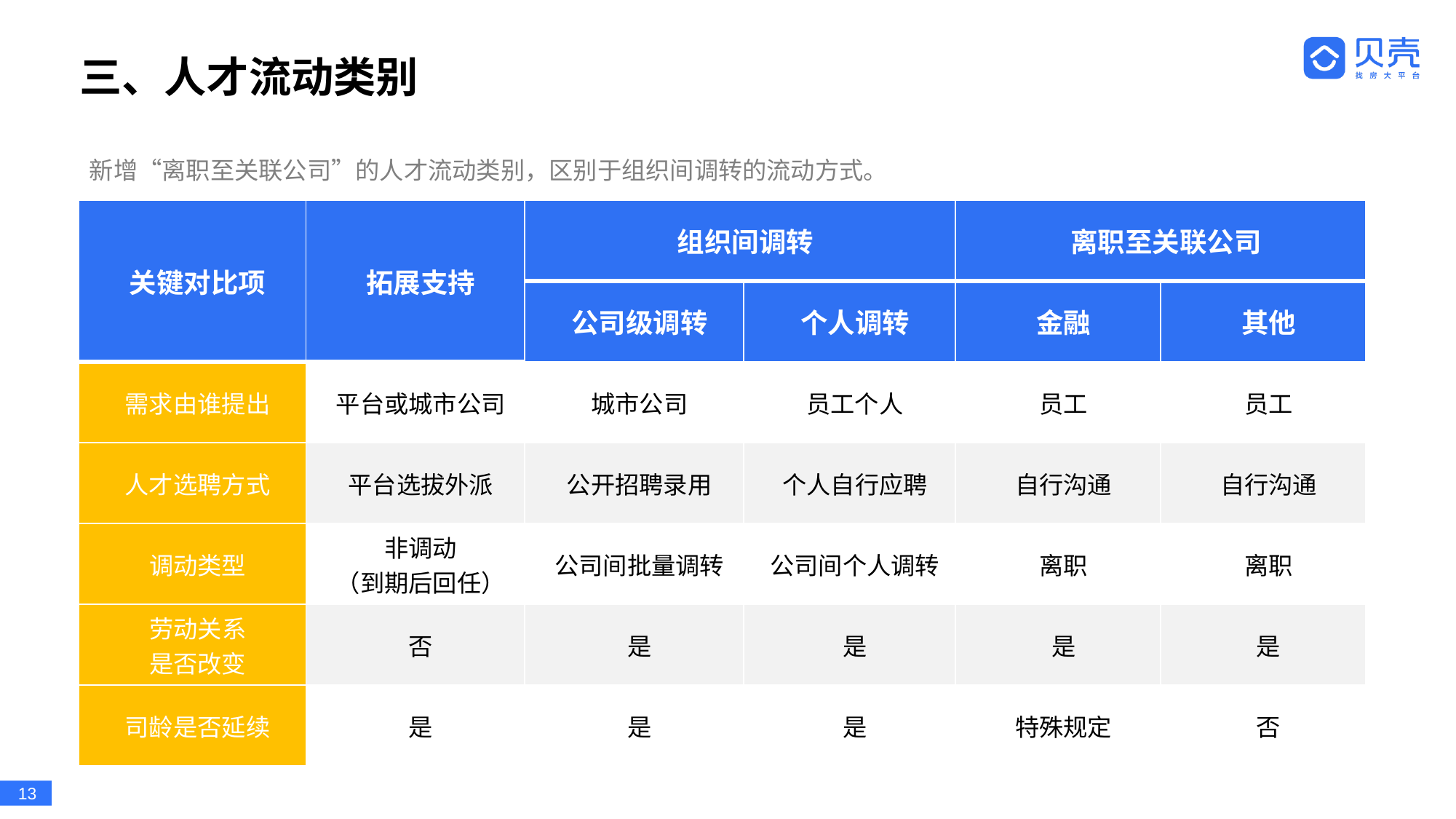

三、人才流动类别
新增“离职至关联公司”的人才流动类别，区别于组织间调转的流动方式。
| 关键对比项 | 拓展支持 | 组织间调转 |  | 离职至关联公司 |  |
| --- | --- | --- | --- | --- | --- |
|  |  | 公司级调转 | 个人调转 | 金融 | 其他 |
| 需求由谁提出 | 平台或城市公司 | 城市公司 | 员工个人 | 员工 | 员工 |
| 人才选聘方式 | 平台选拔外派 | 公开招聘录用 | 个人自行应聘 | 自行沟通 | 自行沟通 |
| 调动类型 | 非调动 （到期后回任） | 公司间批量调转 | 公司间个人调转 | 离职 | 离职 |
| 劳动关系 是否改变 | 否 | 是 | 是 | 是 | 是 |
| 司龄是否延续 | 是 | 是 | 是 | 特殊规定 | 否 |